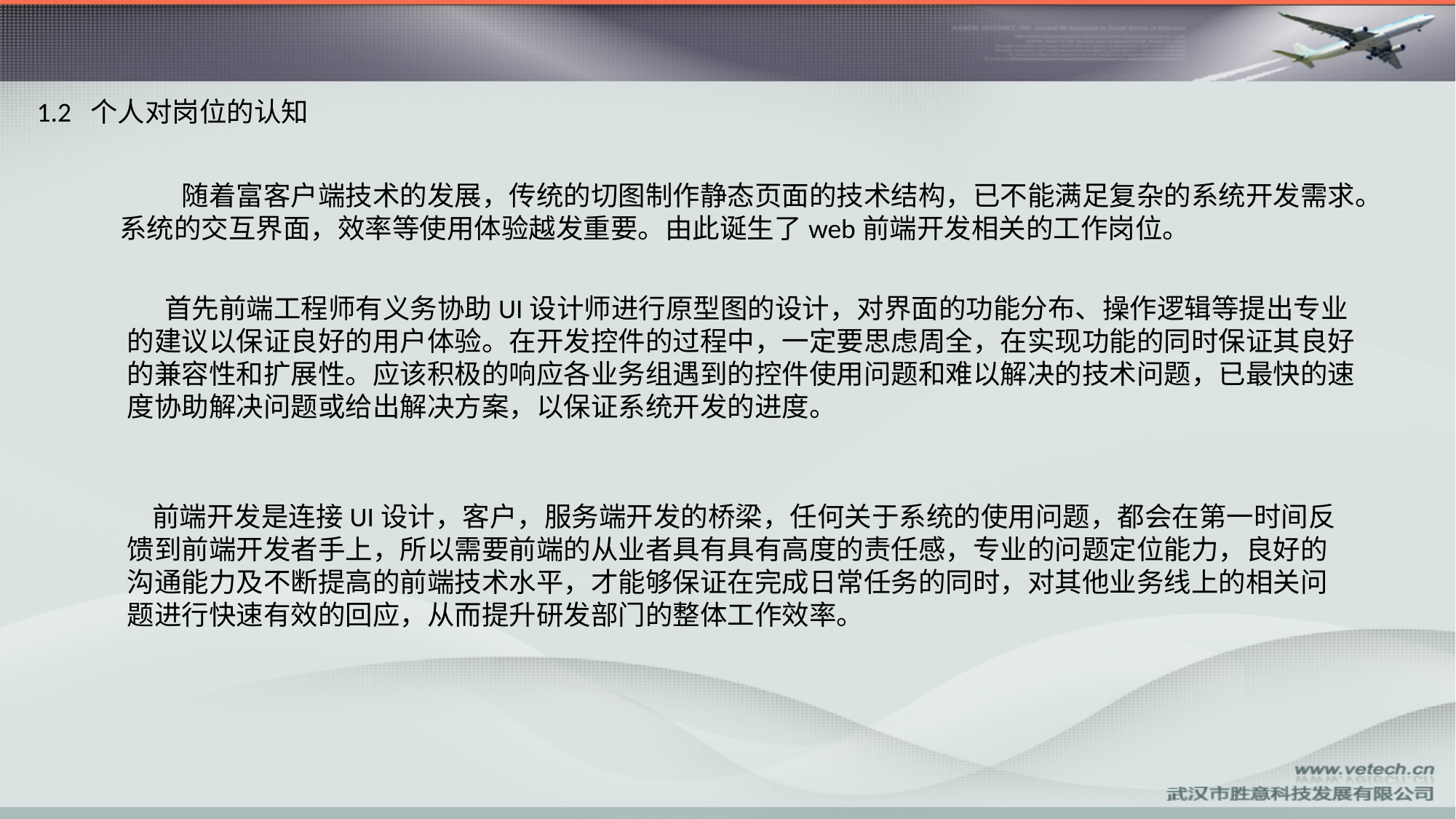

1.2  个人对岗位的认知
         随着富客户端技术的发展，传统的切图制作静态页面的技术结构，已不能满足复杂的系统开发需求。系统的交互界面，效率等使用体验越发重要。由此诞生了web前端开发相关的工作岗位。
     首先前端工程师有义务协助UI设计师进行原型图的设计，对界面的功能分布、操作逻辑等提出专业的建议以保证良好的用户体验。在开发控件的过程中，一定要思虑周全，在实现功能的同时保证其良好 的兼容性和扩展性。应该积极的响应各业务组遇到的控件使用问题和难以解决的技术问题，已最快的速度协助解决问题或给出解决方案，以保证系统开发的进度。
   前端开发是连接UI设计，客户，服务端开发的桥梁，任何关于系统的使用问题，都会在第一时间反馈到前端开发者手上，所以需要前端的从业者具有具有高度的责任感，专业的问题定位能力，良好的沟通能力及不断提高的前端技术水平，才能够保证在完成日常任务的同时，对其他业务线上的相关问题进行快速有效的回应，从而提升研发部门的整体工作效率。